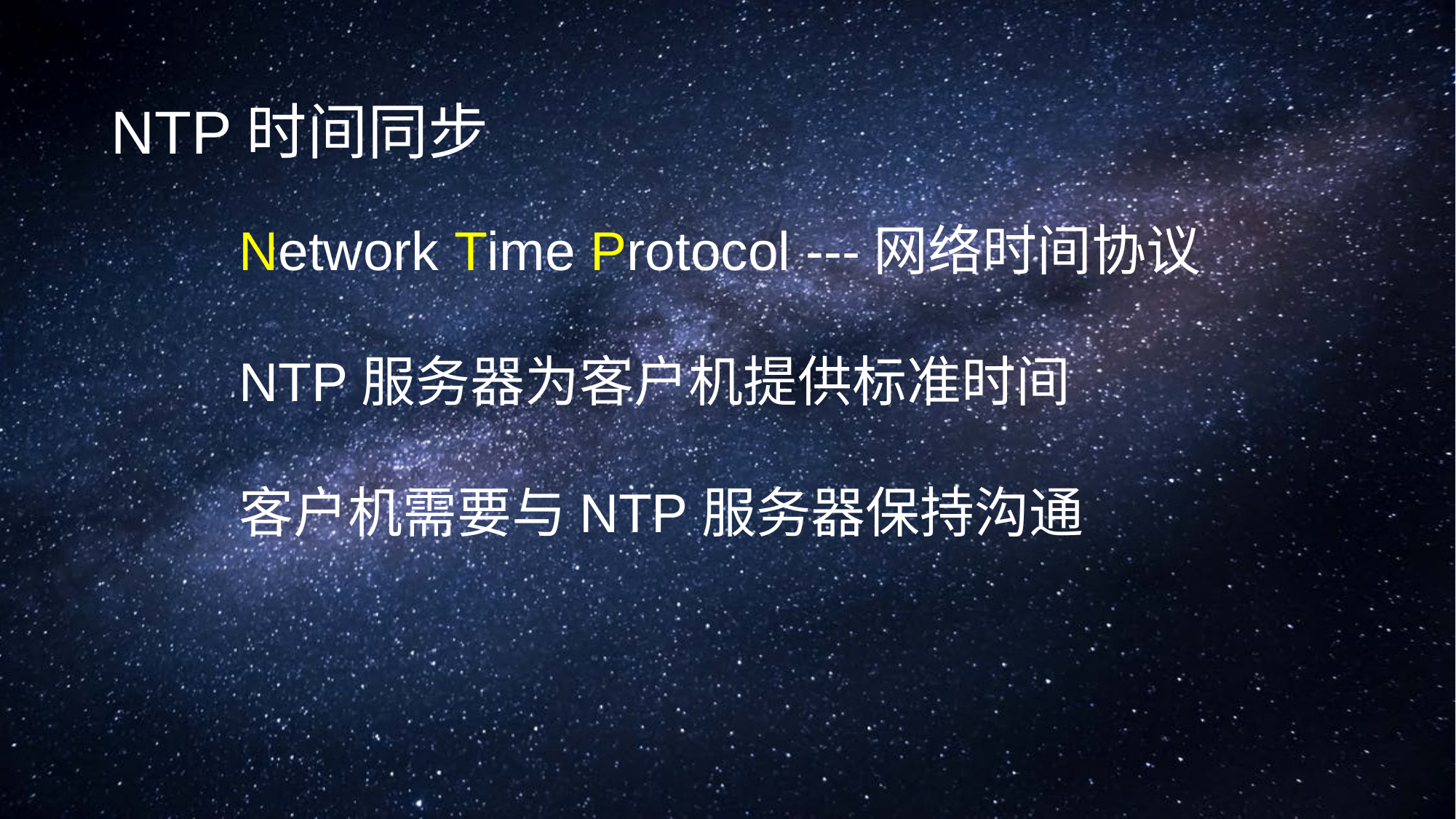

# NTP时间同步
Network Time Protocol ---网络时间协议

NTP服务器为客户机提供标准时间

客户机需要与NTP服务器保持沟通